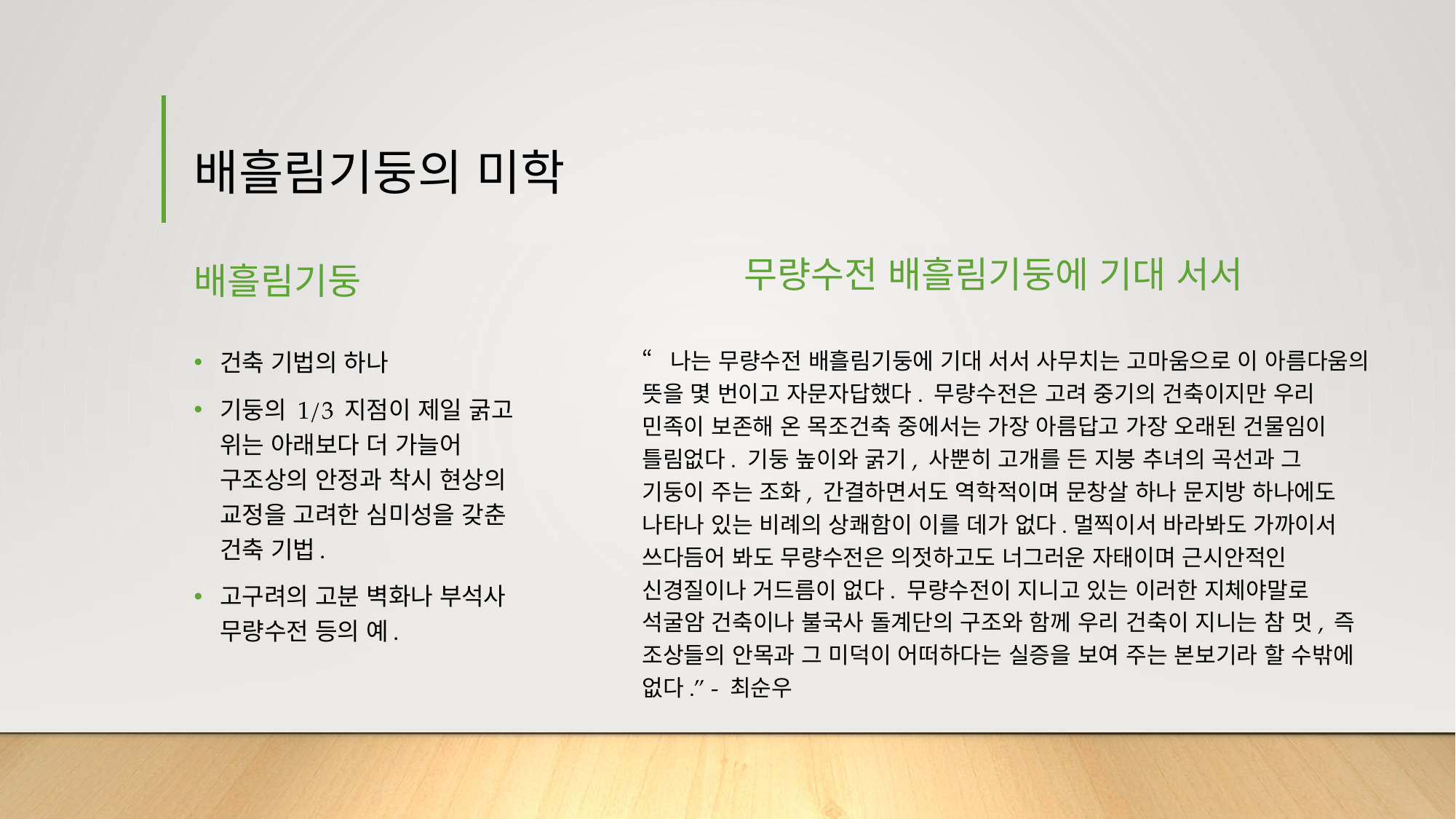

# 배흘림기둥의 미학
무량수전 배흘림기둥에 기대 서서
배흘림기둥
“나는 무량수전 배흘림기둥에 기대 서서 사무치는 고마움으로 이 아름다움의 뜻을 몇 번이고 자문자답했다. 무량수전은 고려 중기의 건축이지만 우리 민족이 보존해 온 목조건축 중에서는 가장 아름답고 가장 오래된 건물임이 틀림없다. 기둥 높이와 굵기, 사뿐히 고개를 든 지붕 추녀의 곡선과 그 기둥이 주는 조화, 간결하면서도 역학적이며 문창살 하나 문지방 하나에도 나타나 있는 비례의 상쾌함이 이를 데가 없다.멀찍이서 바라봐도 가까이서 쓰다듬어 봐도 무량수전은 의젓하고도 너그러운 자태이며 근시안적인 신경질이나 거드름이 없다. 무량수전이 지니고 있는 이러한 지체야말로 석굴암 건축이나 불국사 돌계단의 구조와 함께 우리 건축이 지니는 참 멋, 즉 조상들의 안목과 그 미덕이 어떠하다는 실증을 보여 주는 본보기라 할 수밖에 없다.” - 최순우
건축 기법의 하나
기둥의 1/3 지점이 제일 굵고 위는 아래보다 더 가늘어 구조상의 안정과 착시 현상의 교정을 고려한 심미성을 갖춘 건축 기법.
고구려의 고분 벽화나 부석사 무량수전 등의 예.